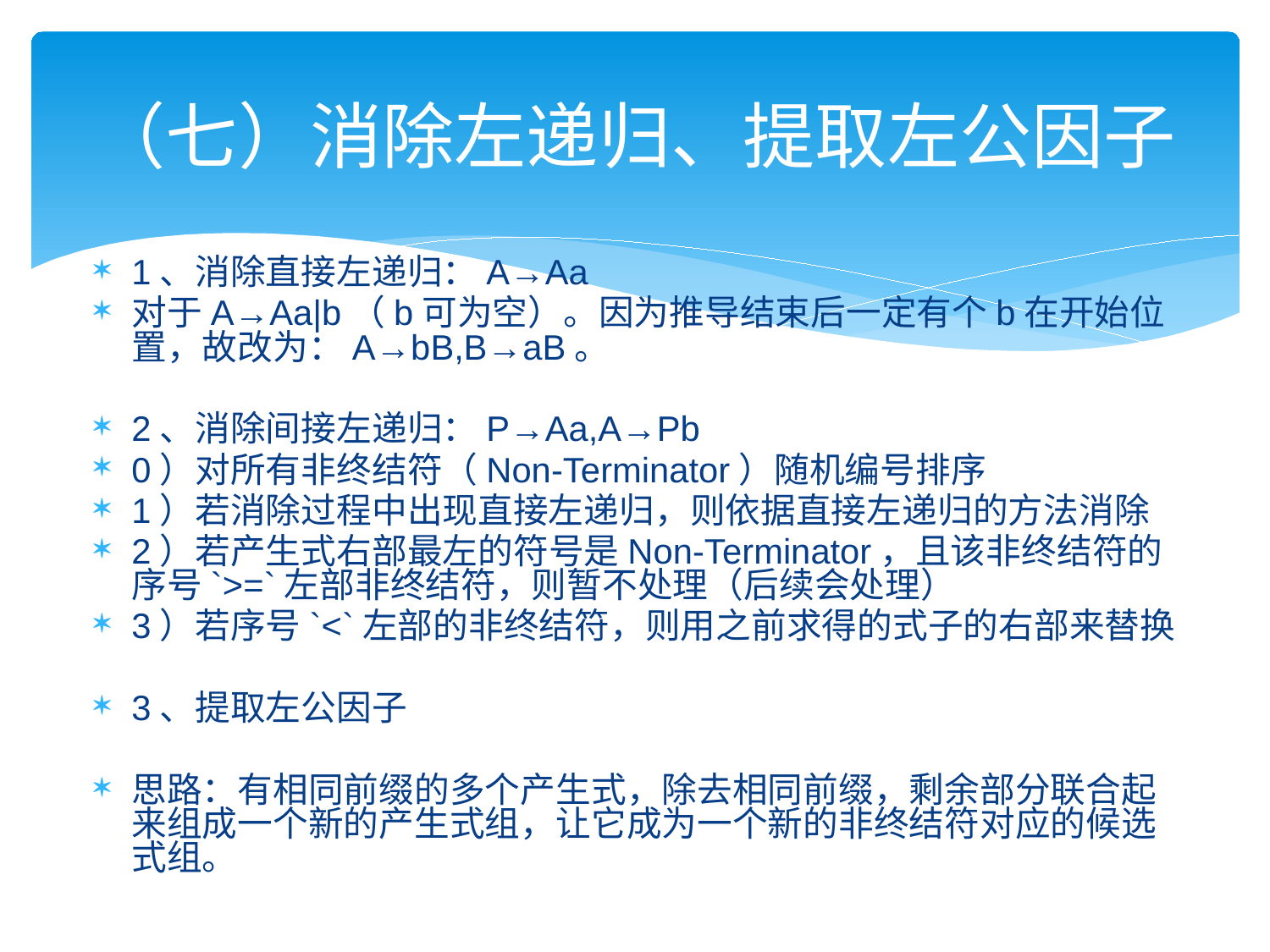

# （七）消除左递归、提取左公因子
1、消除直接左递归：A→Aa
对于A→Aa|b（b可为空）。因为推导结束后一定有个b在开始位置，故改为：A→bB,B→aB。

2、消除间接左递归：P→Aa,A→Pb
0）对所有非终结符（Non-Terminator）随机编号排序
1）若消除过程中出现直接左递归，则依据直接左递归的方法消除
2）若产生式右部最左的符号是Non-Terminator，且该非终结符的序号`>=`左部非终结符，则暂不处理（后续会处理）
3）若序号`<`左部的非终结符，则用之前求得的式子的右部来替换

3、提取左公因子

思路：有相同前缀的多个产生式，除去相同前缀，剩余部分联合起来组成一个新的产生式组，让它成为一个新的非终结符对应的候选式组。